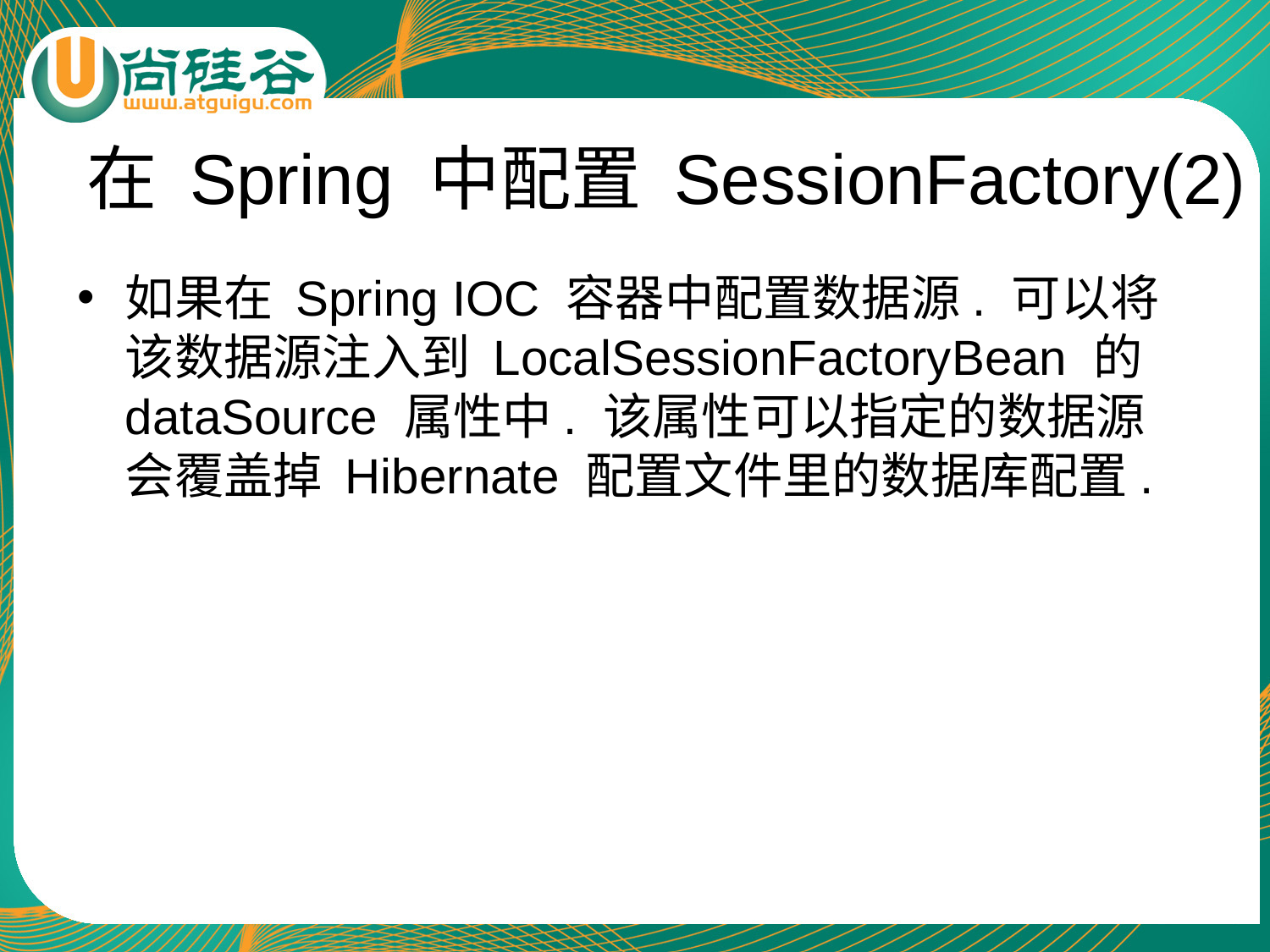

# 在 Spring 中配置 SessionFactory(2)
如果在 Spring IOC 容器中配置数据源. 可以将该数据源注入到 LocalSessionFactoryBean 的 dataSource 属性中. 该属性可以指定的数据源会覆盖掉 Hibernate 配置文件里的数据库配置.